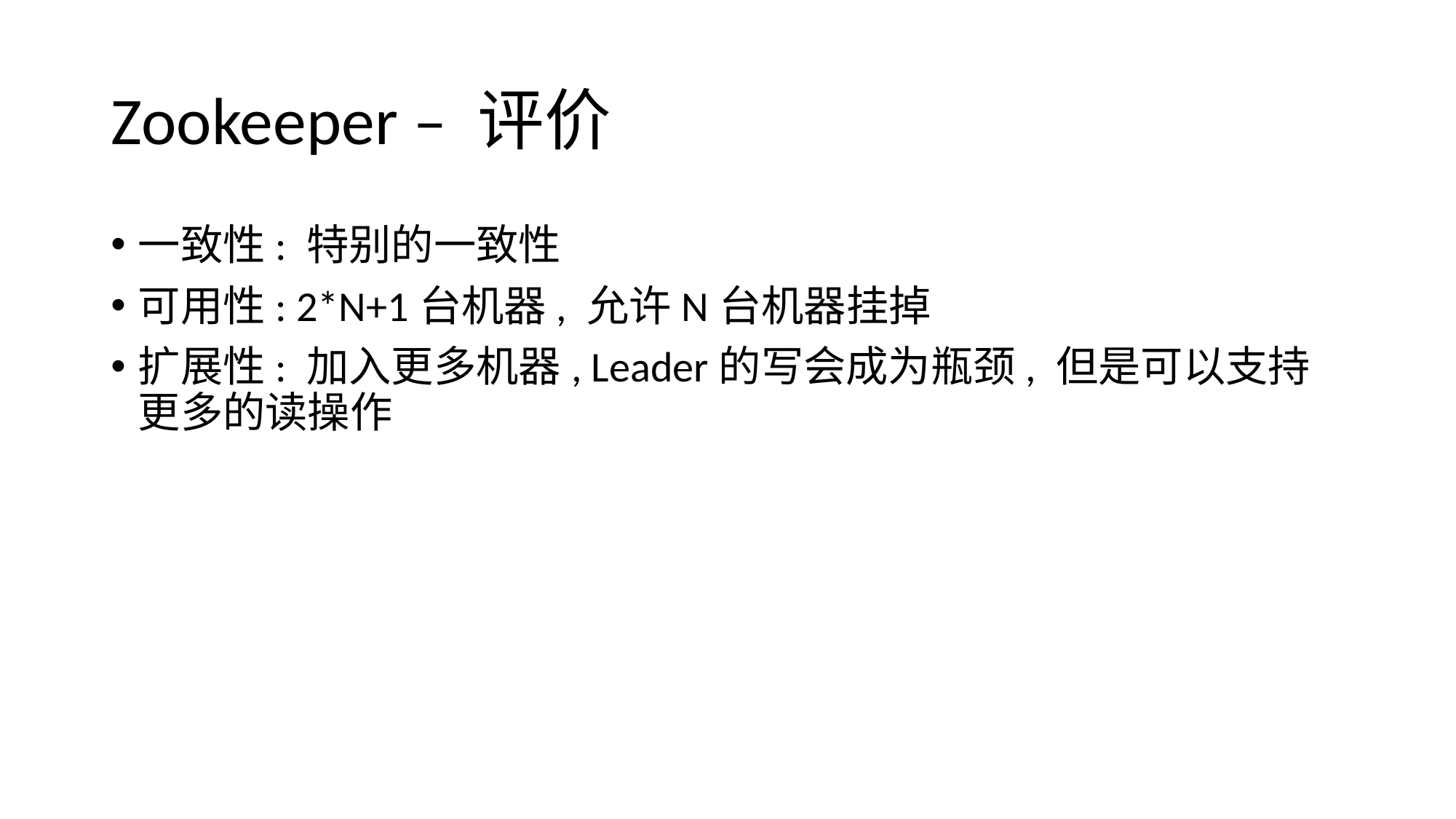

# Zookeeper – 评价
一致性: 特别的一致性
可用性: 2*N+1台机器, 允许N台机器挂掉
扩展性: 加入更多机器, Leader的写会成为瓶颈, 但是可以支持更多的读操作